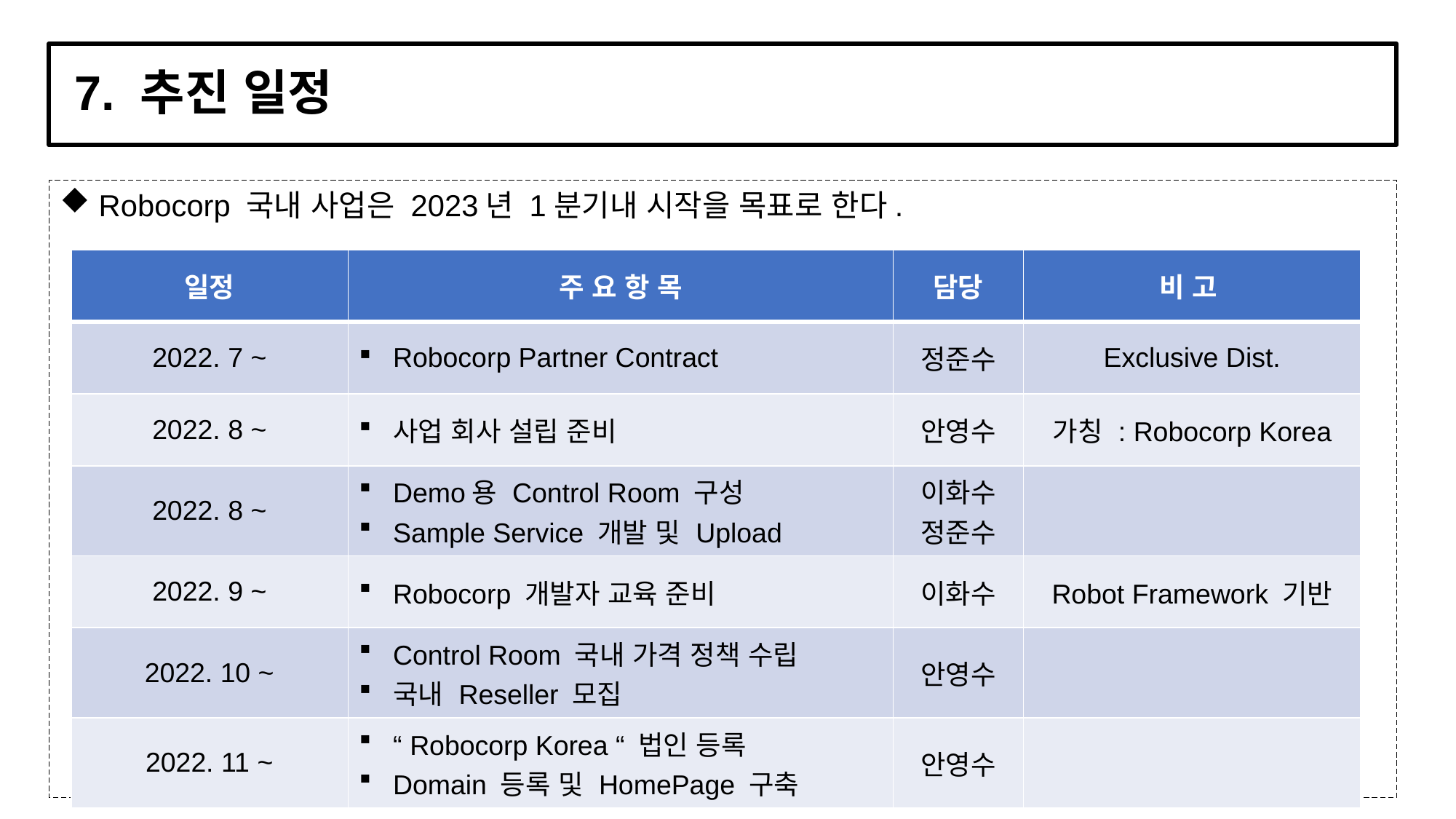

# 7. 추진 일정
 Robocorp 국내 사업은 2023년 1분기내 시작을 목표로 한다.
| 일정 | 주 요 항 목 | 담당 | 비 고 |
| --- | --- | --- | --- |
| 2022. 7 ~ | Robocorp Partner Contract | 정준수 | Exclusive Dist. |
| 2022. 8 ~ | 사업 회사 설립 준비 | 안영수 | 가칭 : Robocorp Korea |
| 2022. 8 ~ | Demo용 Control Room 구성 Sample Service 개발 및 Upload | 이화수 정준수 |  |
| 2022. 9 ~ | Robocorp 개발자 교육 준비 | 이화수 | Robot Framework 기반 |
| 2022. 10 ~ | Control Room 국내 가격 정책 수립 국내 Reseller 모집 | 안영수 |  |
| 2022. 11 ~ | “ Robocorp Korea “ 법인 등록 Domain 등록 및 HomePage 구축 | 안영수 |  |